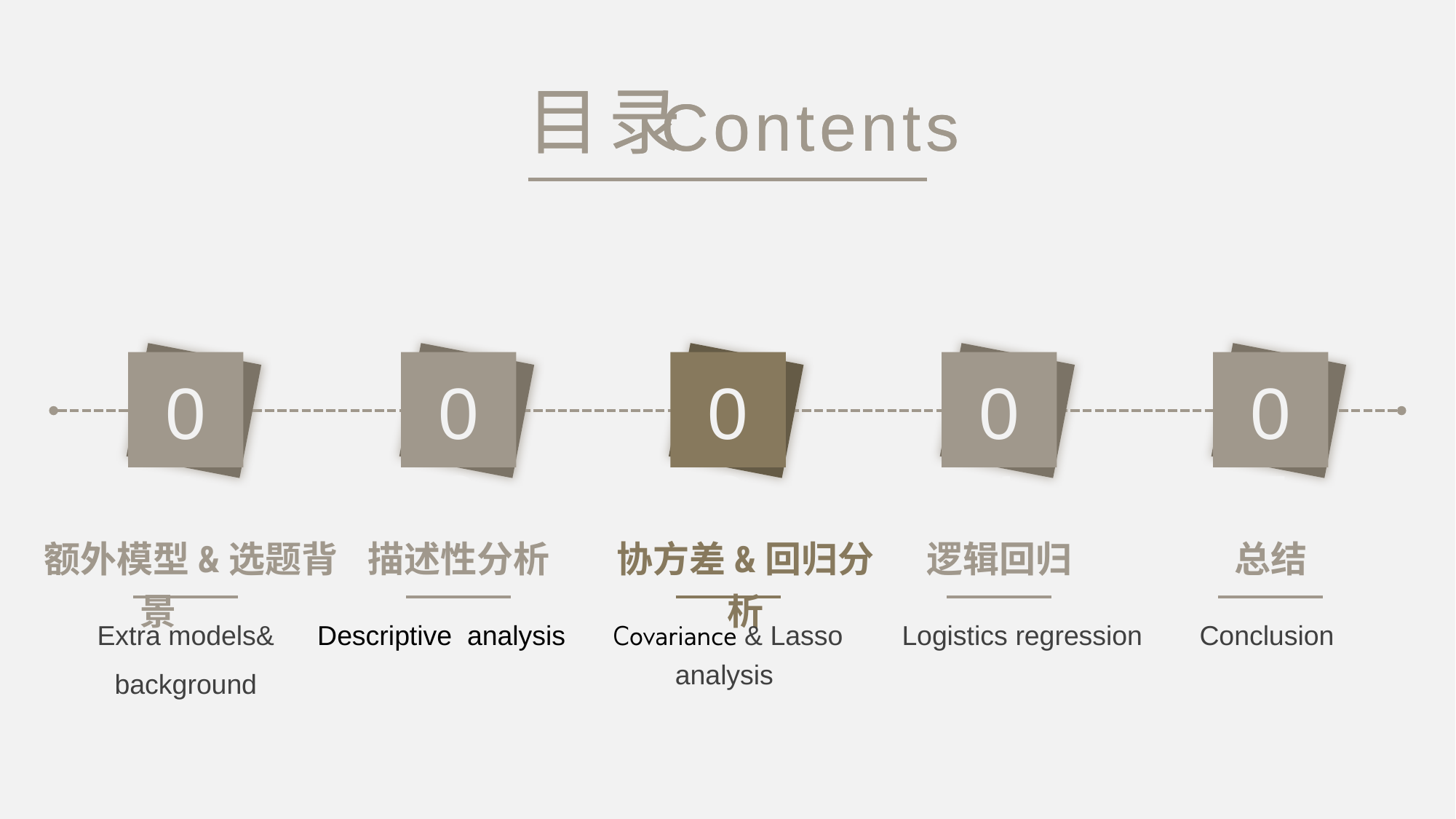

目录
Contents

01
02
03
04
05
额外模型&选题背景
描述性分析
协方差&回归分析
逻辑回归
总结
Extra models&
background
Descriptive  analysis
Covariance & Lasso analysis
Logistics regression
Conclusion